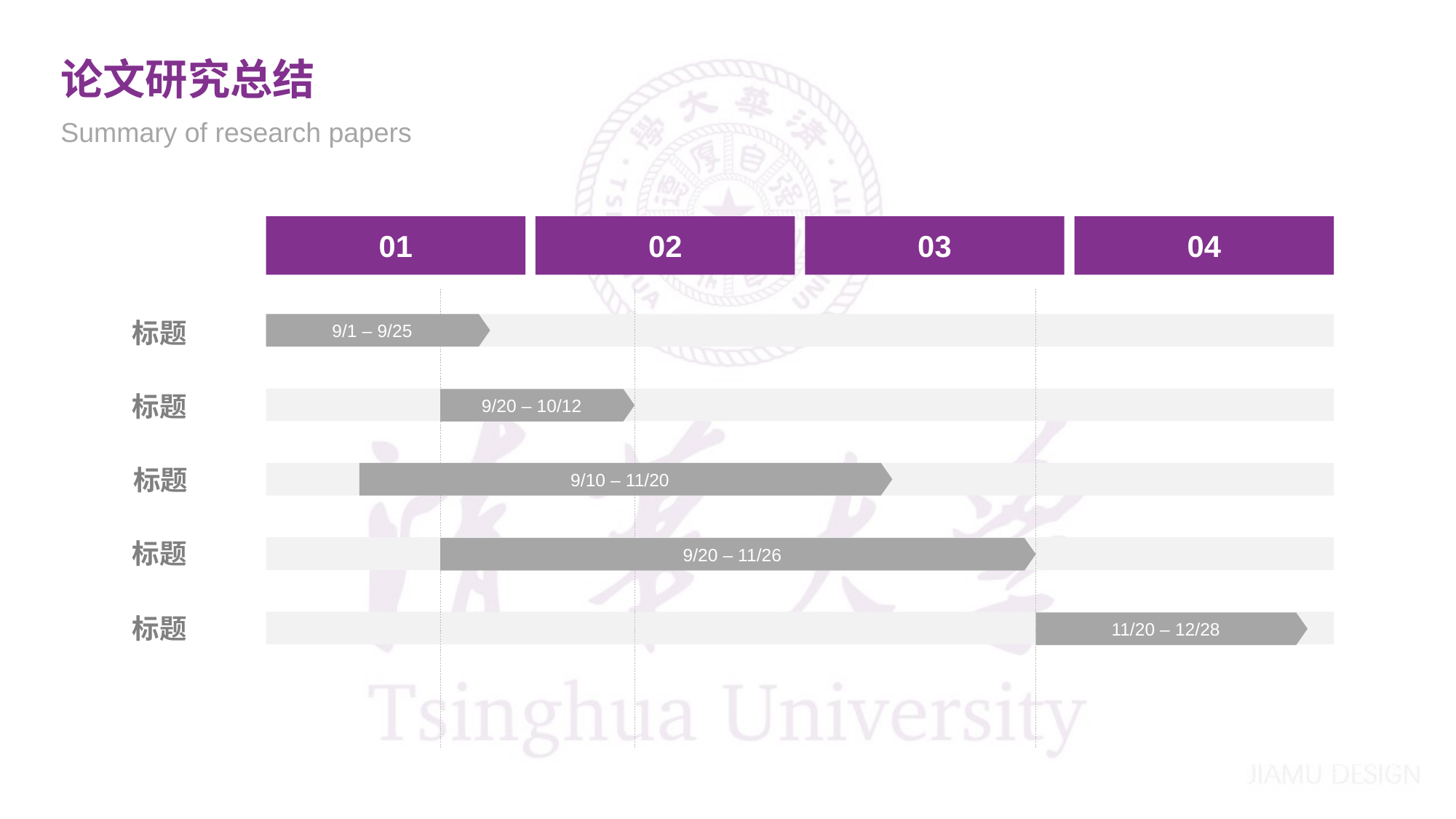

论文研究总结
Summary of research papers
01
02
03
04
标题
9/1 – 9/25

9/20 – 10/12

9/10 – 11/20

9/20 – 11/26

11/20 – 12/28
标题
标题
标题
标题